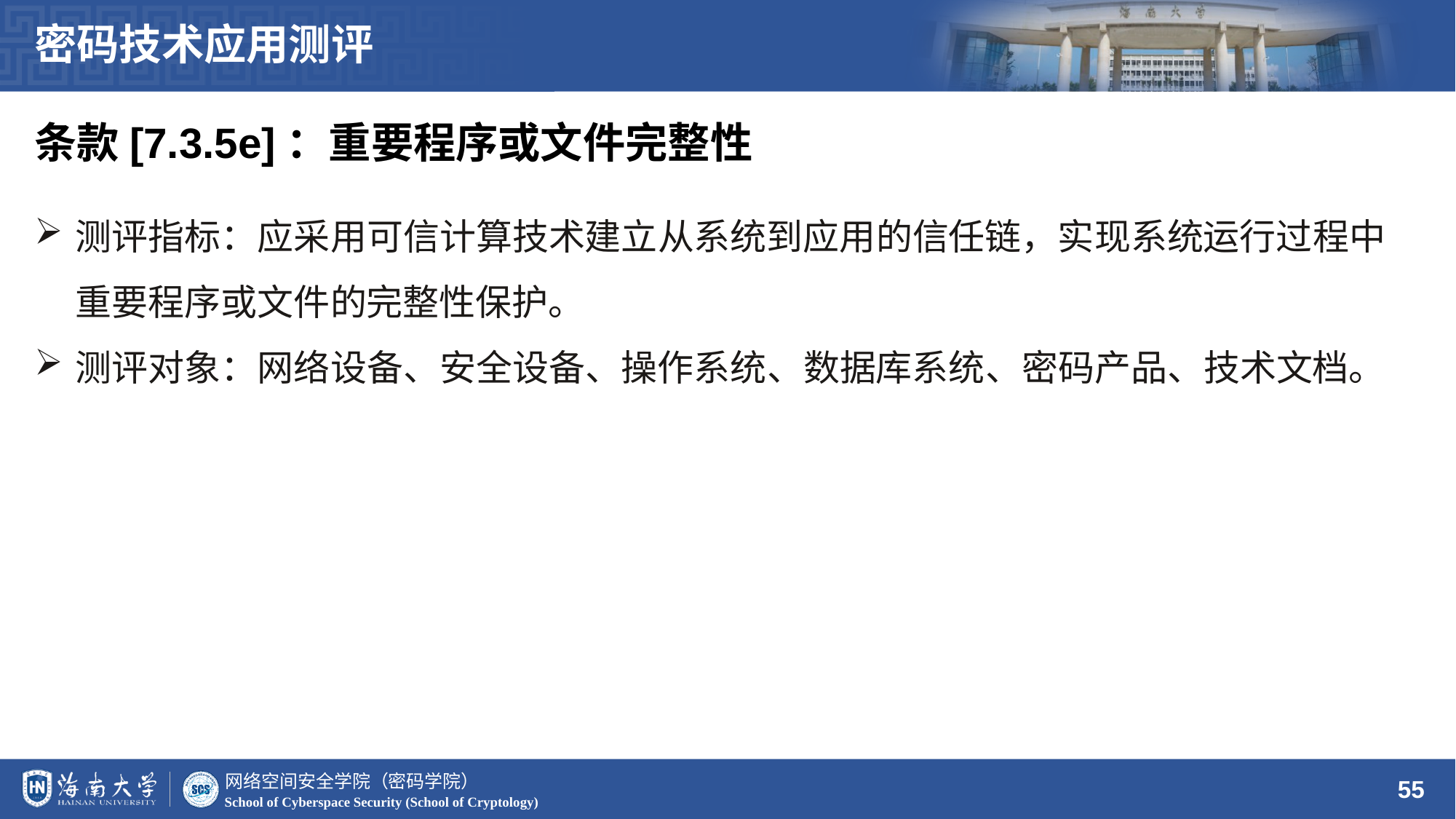

密码技术应用测评
条款[7.3.5e]：重要程序或文件完整性
测评指标：应采用可信计算技术建立从系统到应用的信任链，实现系统运行过程中重要程序或文件的完整性保护。
测评对象：网络设备、安全设备、操作系统、数据库系统、密码产品、技术文档。
55